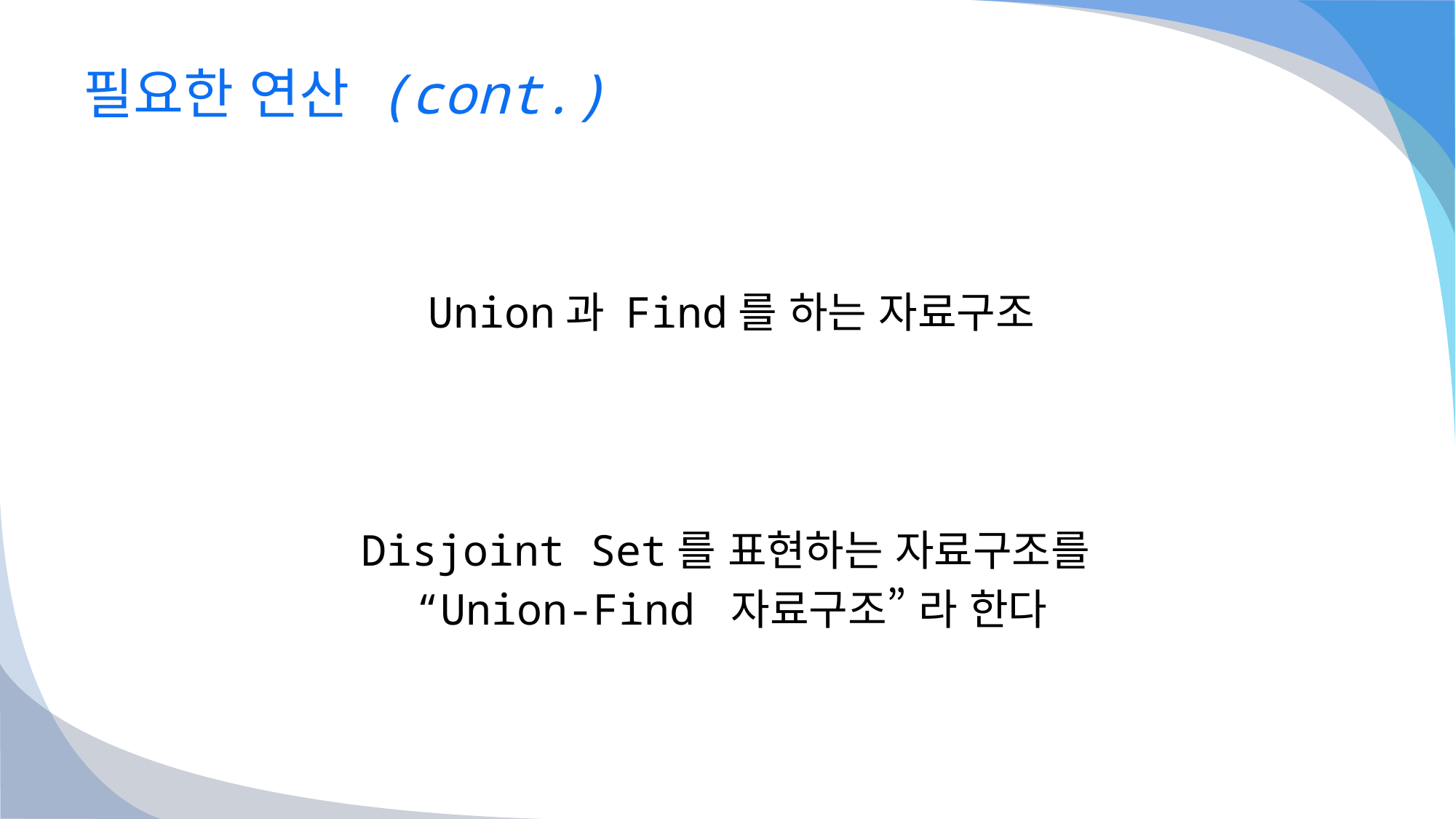

# 필요한 연산 (cont.)

Union과 Find를 하는 자료구조

Disjoint Set를 표현하는 자료구조를
“Union-Find 자료구조” 라 한다